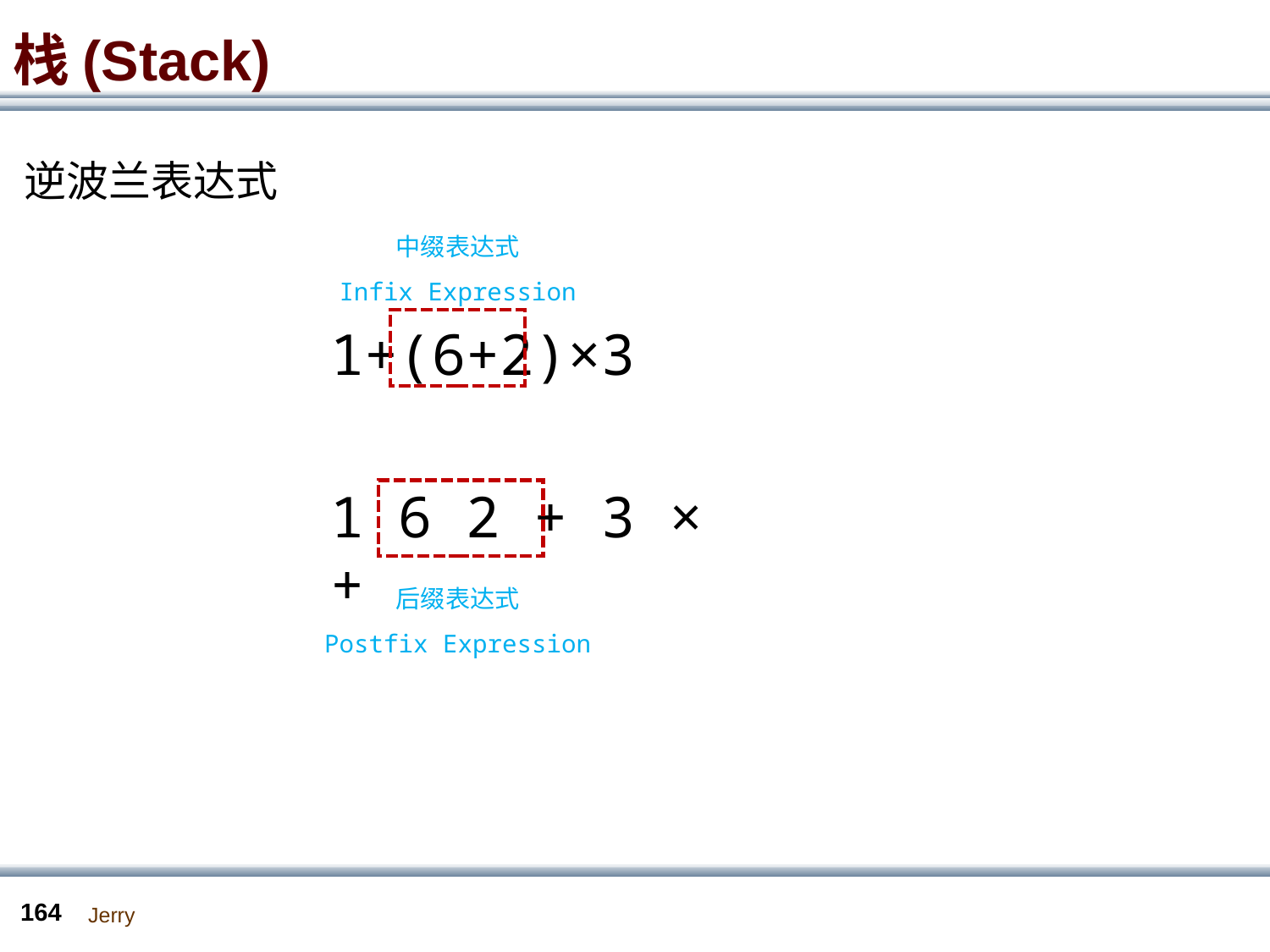

# 栈(Stack)
逆波兰表达式
中缀表达式
Infix Expression

1+(6+2)×3
1 6 2 + 3 × +

后缀表达式
Postfix Expression